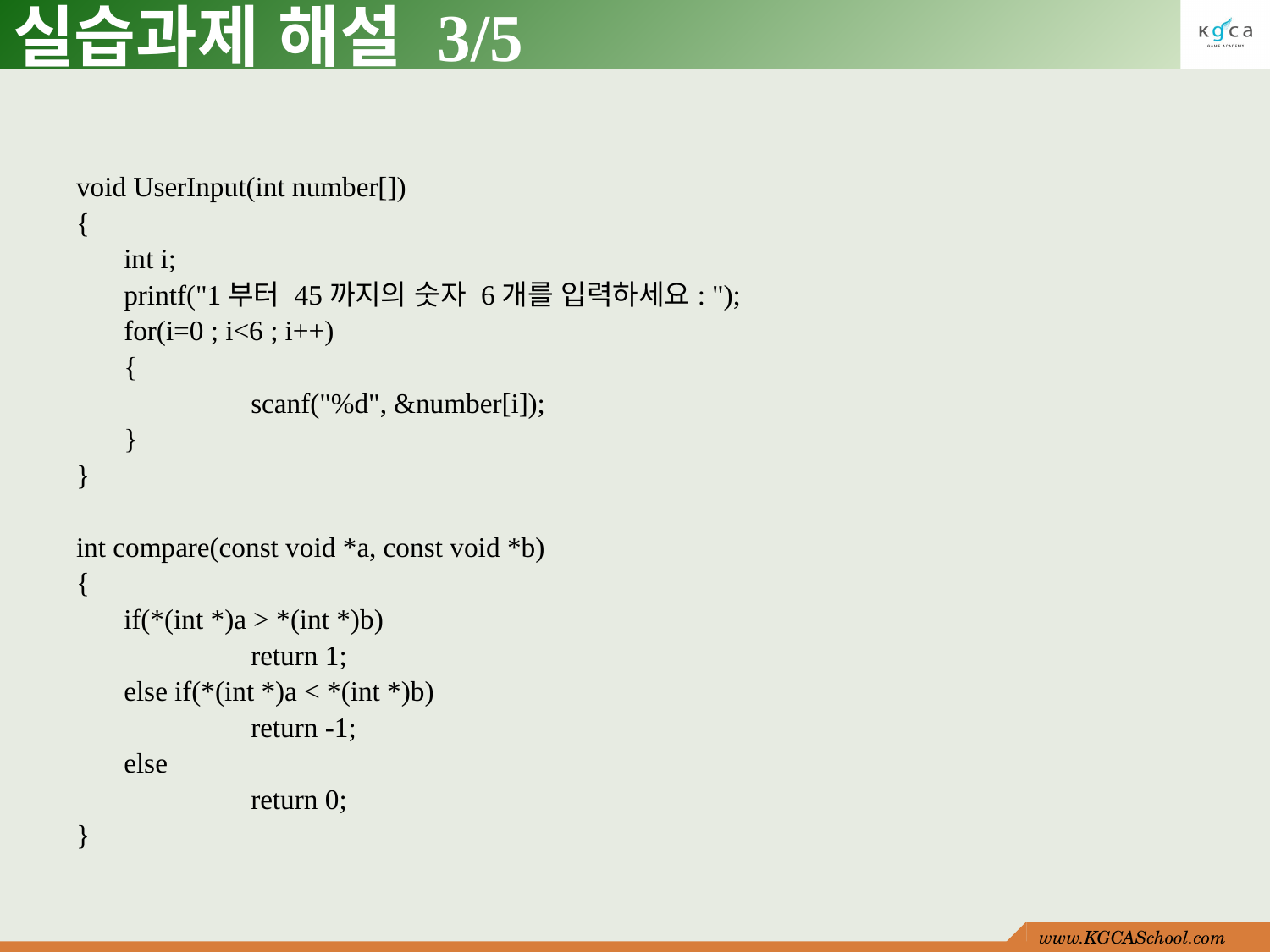

# 실습과제 해설 3/5
void UserInput(int number[])
{
	int i;
	printf("1부터 45까지의 숫자 6개를 입력하세요: ");
	for(i=0 ; i<6 ; i++)
	{
		scanf("%d", &number[i]);
	}
}

int compare(const void *a, const void *b)
{
	if(*(int *)a > *(int *)b)
		return 1;
	else if(*(int *)a < *(int *)b)
		return -1;
	else
		return 0;
}